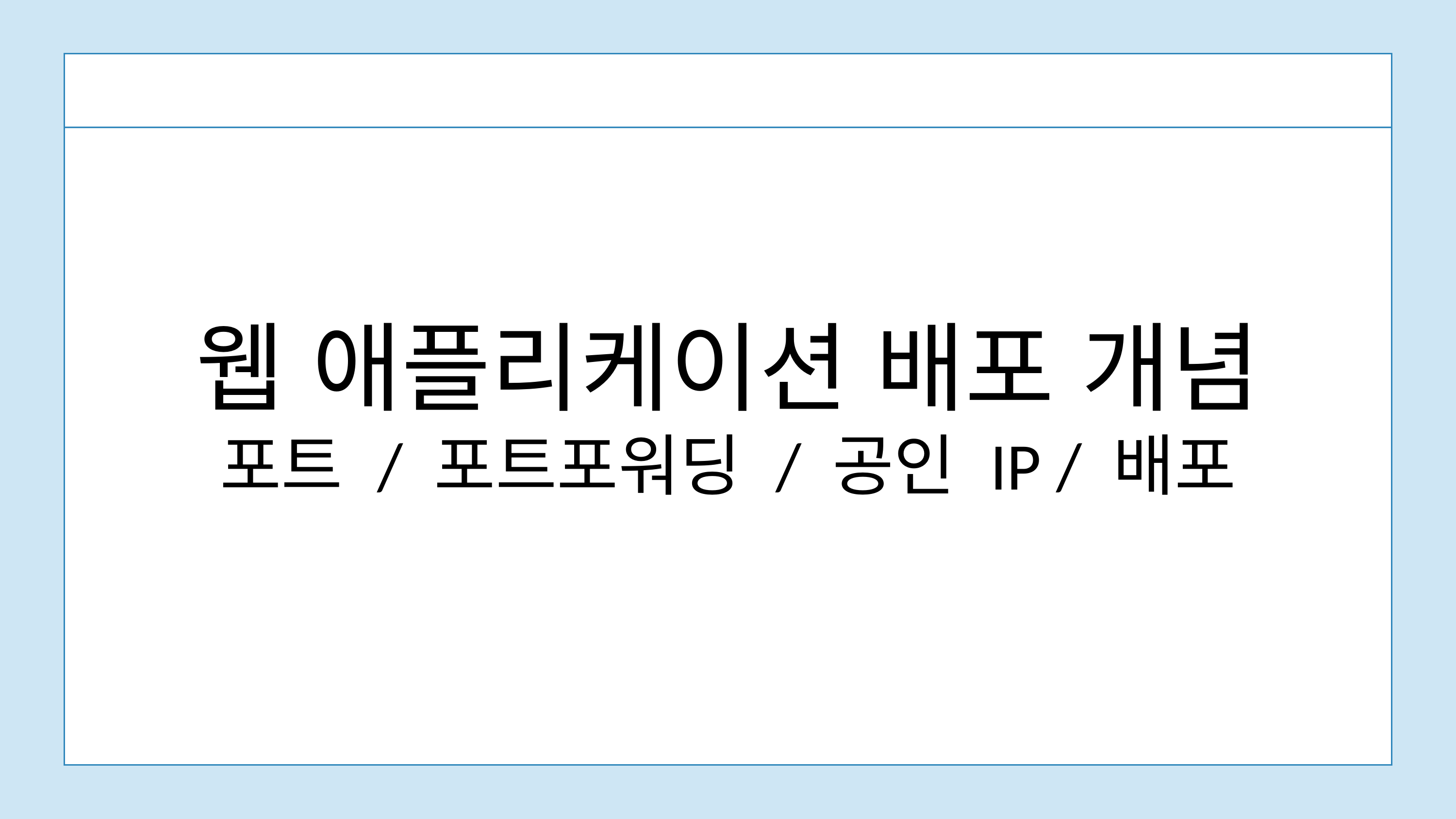

웹 애플리케이션 배포 개념 포트 / 포트포워딩 / 공인 IP / 배포